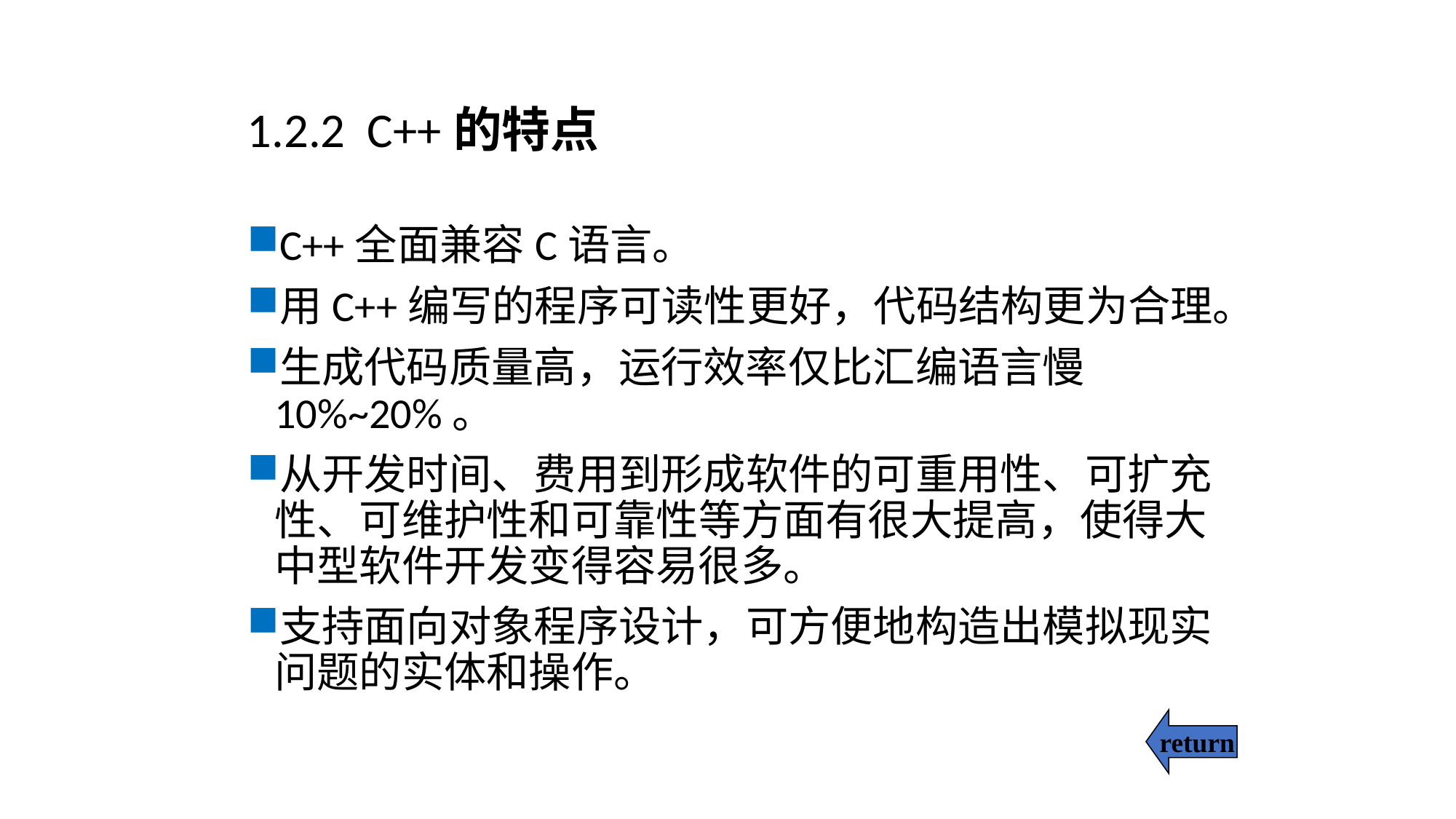

# 1.2.2  C++的特点
C++全面兼容C语言。
用C++编写的程序可读性更好，代码结构更为合理。
生成代码质量高，运行效率仅比汇编语言慢10%~20%。
从开发时间、费用到形成软件的可重用性、可扩充性、可维护性和可靠性等方面有很大提高，使得大中型软件开发变得容易很多。
支持面向对象程序设计，可方便地构造出模拟现实问题的实体和操作。
return